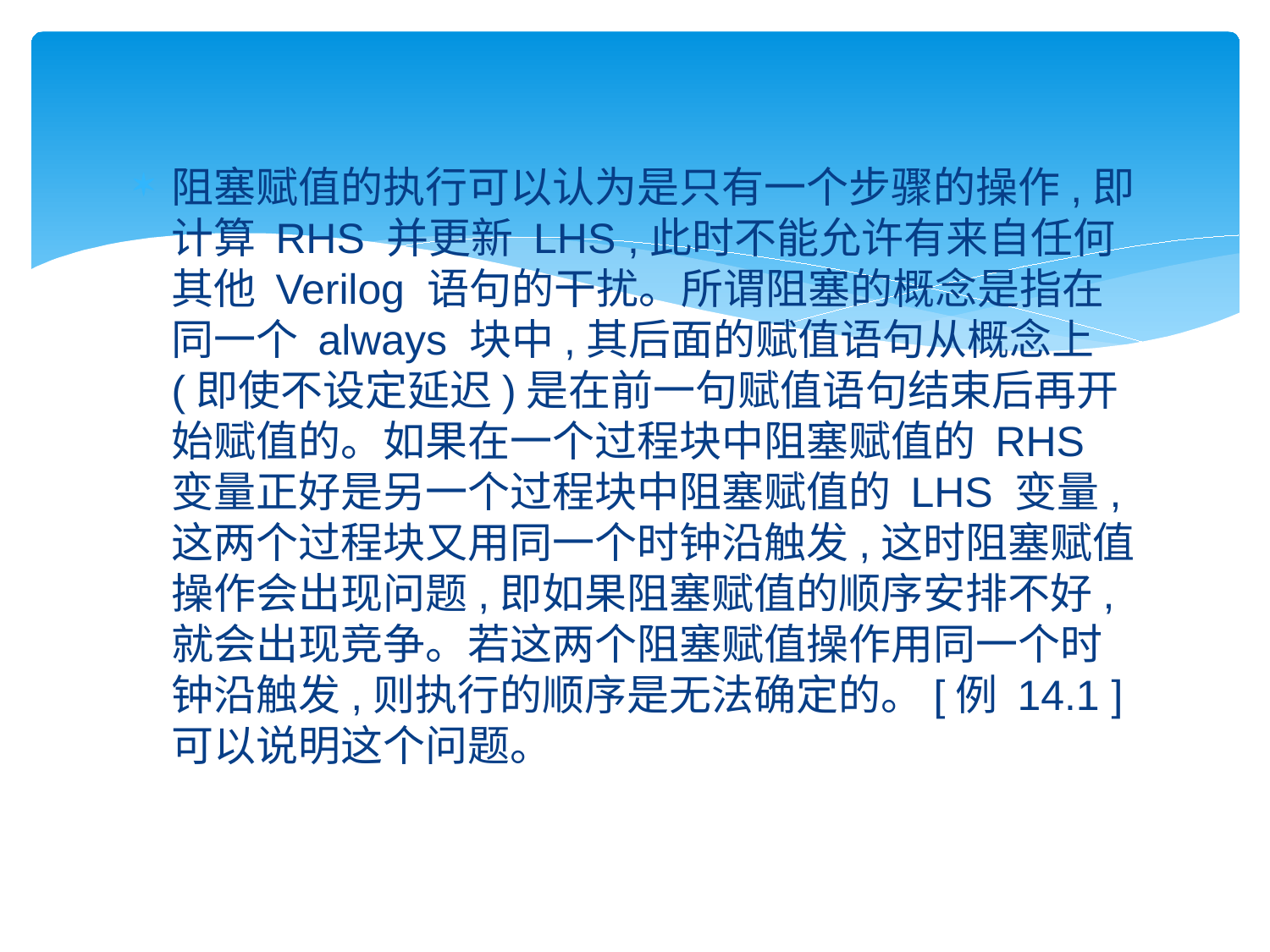

#
阻塞赋值的执行可以认为是只有一个步骤的操作,即计算 RHS 并更新 LHS ,此时不能允许有来自任何其他 Verilog 语句的干扰。所谓阻塞的概念是指在同一个 always 块中,其后面的赋值语句从概念上(即使不设定延迟)是在前一句赋值语句结束后再开始赋值的。如果在一个过程块中阻塞赋值的 RHS 变量正好是另一个过程块中阻塞赋值的 LHS 变量,这两个过程块又用同一个时钟沿触发,这时阻塞赋值操作会出现问题,即如果阻塞赋值的顺序安排不好,就会出现竞争。若这两个阻塞赋值操作用同一个时钟沿触发,则执行的顺序是无法确定的。[例 14.1 ]可以说明这个问题。